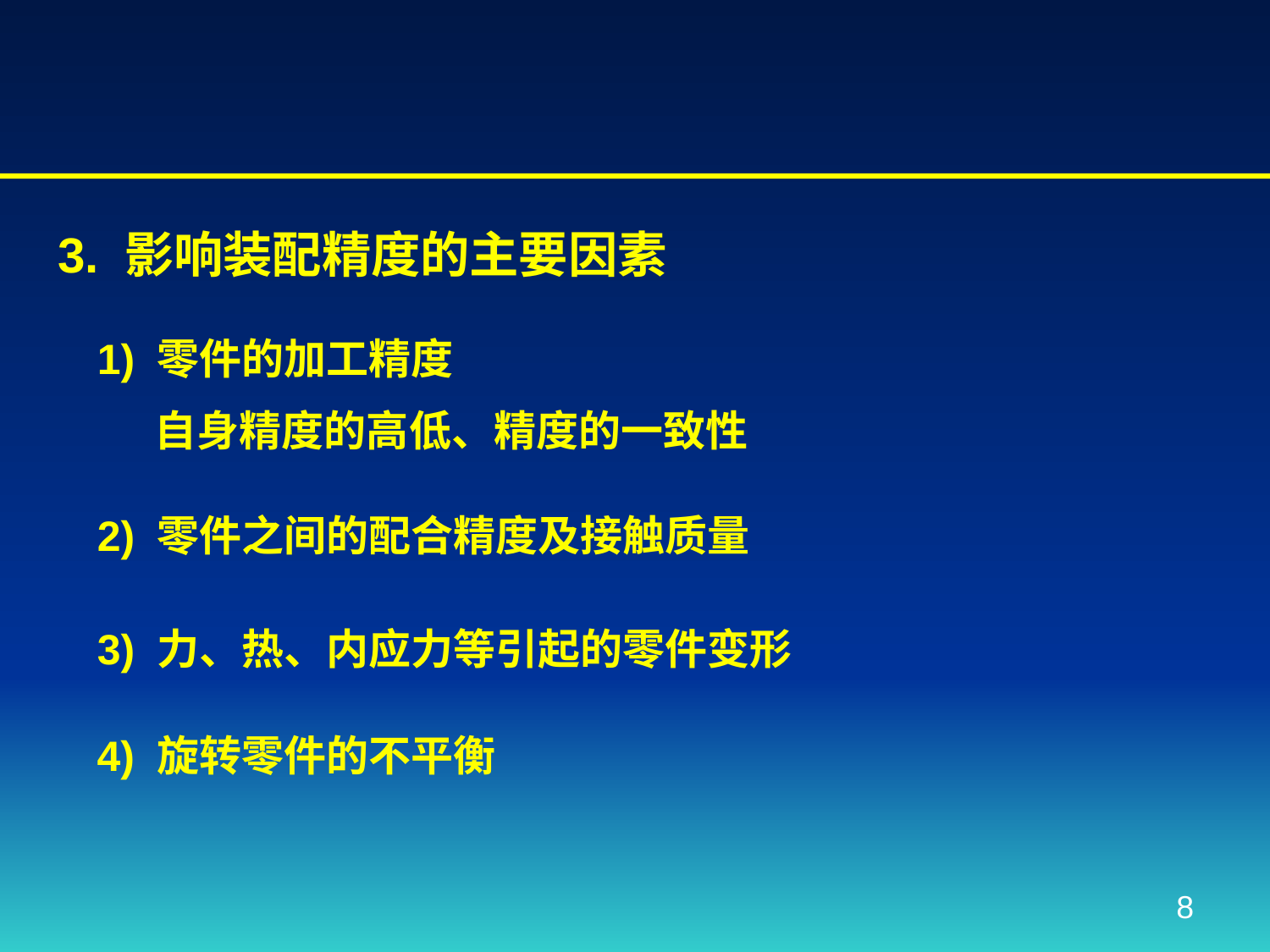

# 3. 影响装配精度的主要因素
1) 零件的加工精度
     自身精度的高低、精度的一致性
2) 零件之间的配合精度及接触质量
3) 力、热、内应力等引起的零件变形
4) 旋转零件的不平衡
8